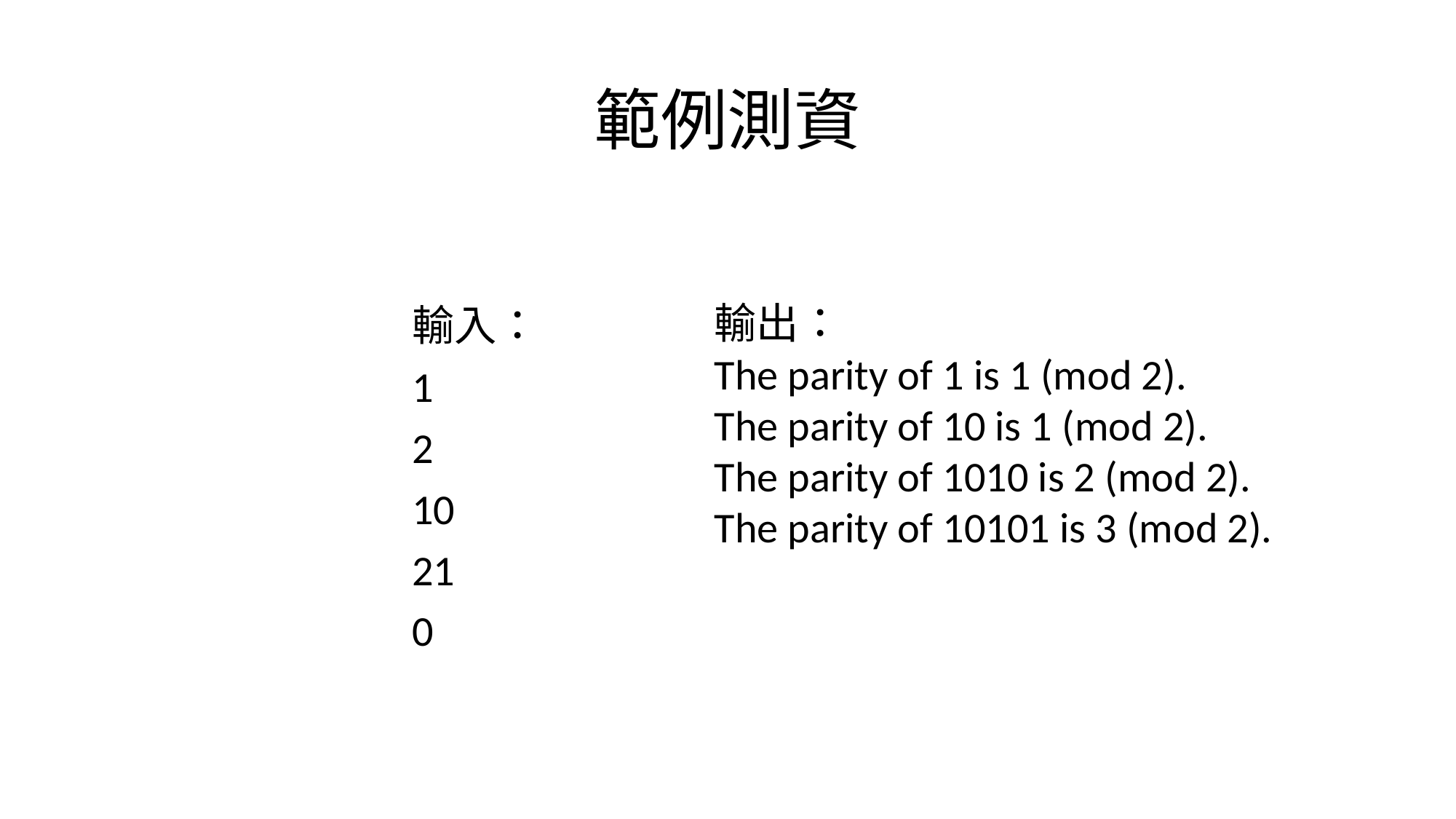

# 範例測資
輸出：
The parity of 1 is 1 (mod 2).
The parity of 10 is 1 (mod 2).
The parity of 1010 is 2 (mod 2).
The parity of 10101 is 3 (mod 2).
輸入：
1
2
10
21
0